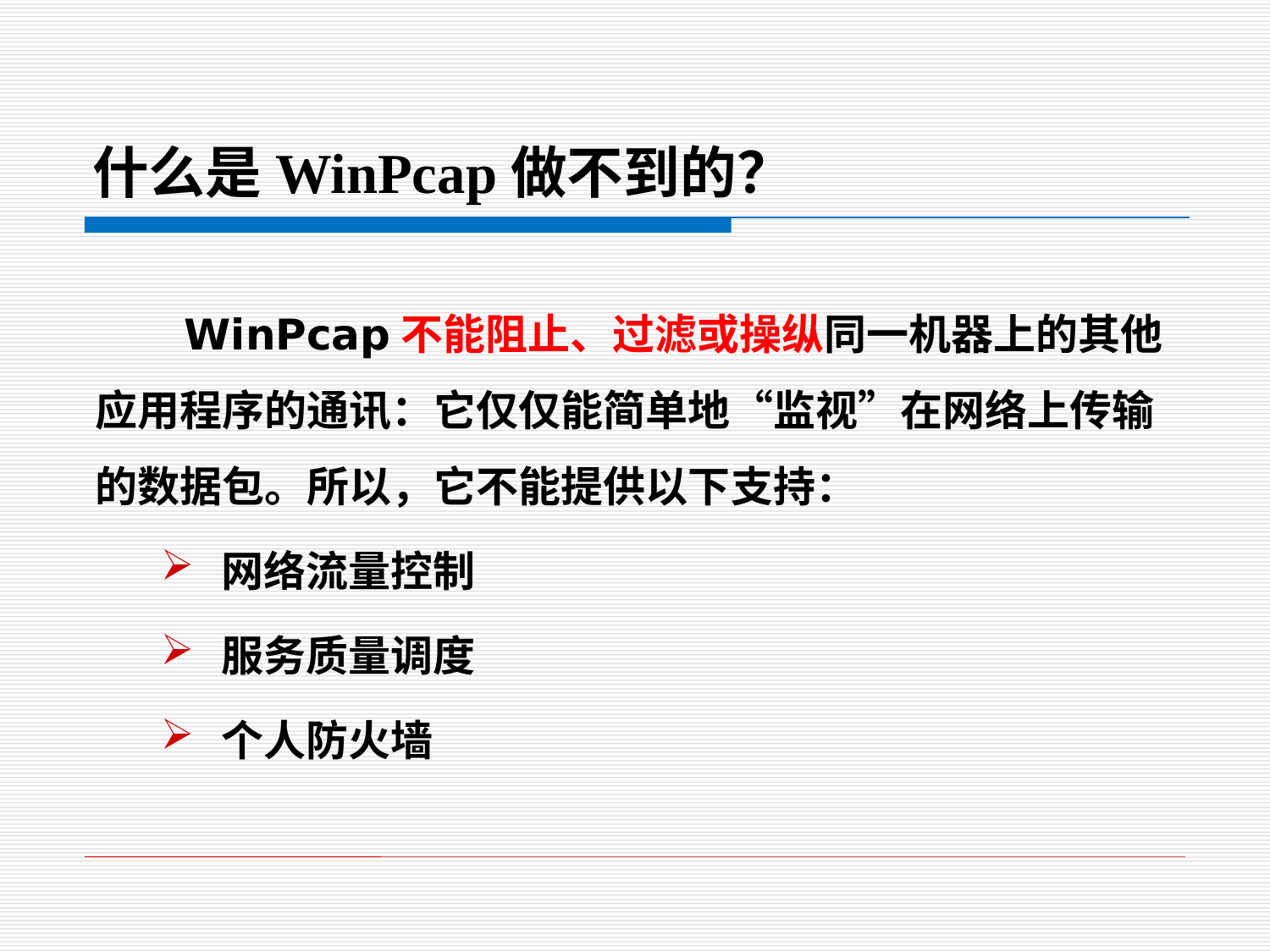

# 什么是WinPcap做不到的？
      WinPcap不能阻止、过滤或操纵同一机器上的其他应用程序的通讯：它仅仅能简单地“监视”在网络上传输的数据包。所以，它不能提供以下支持：
网络流量控制
服务质量调度
个人防火墙